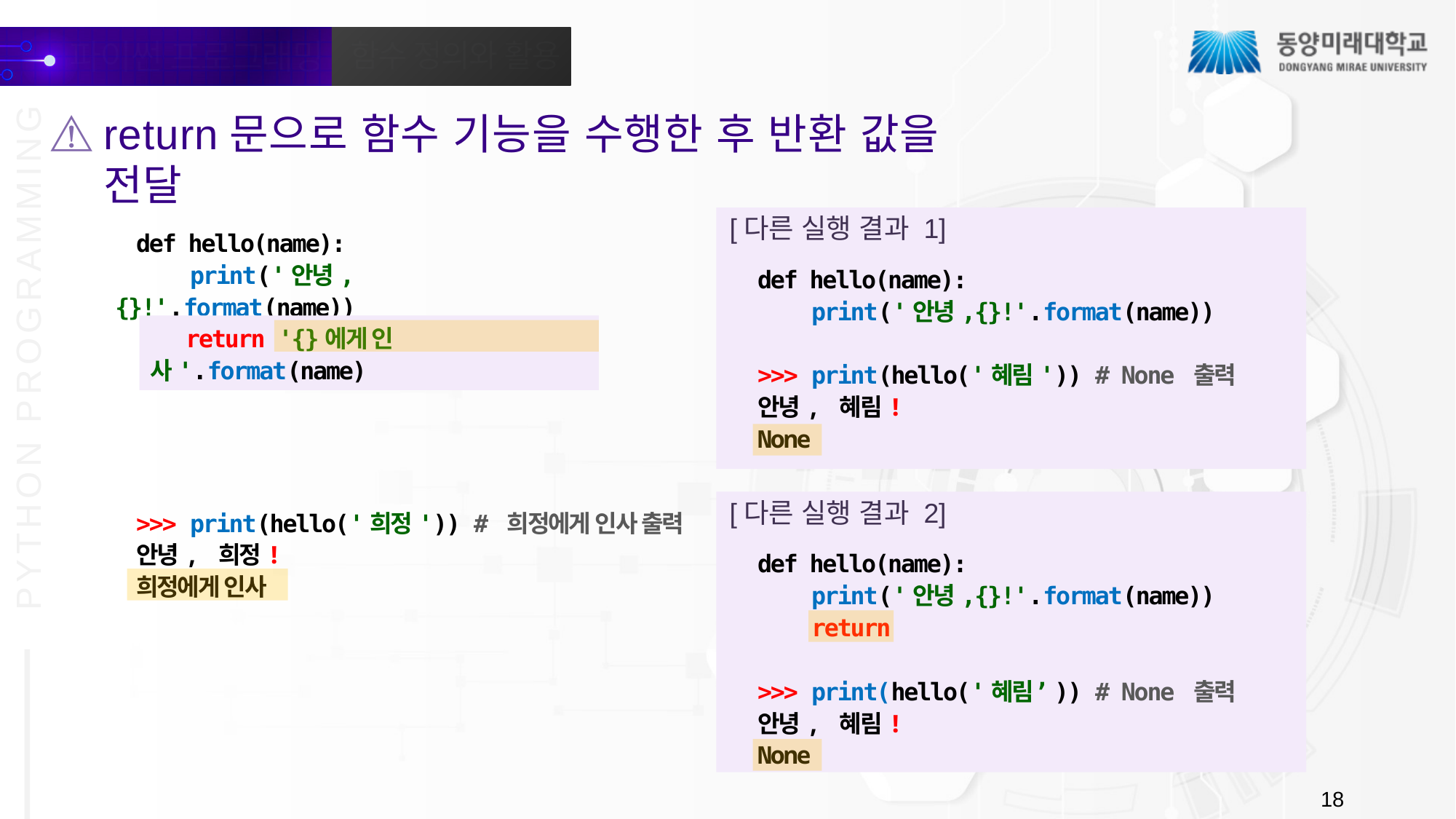

return문으로 함수 기능을 수행한 후 반환 값을 전달
[다른 실행 결과 1]

def hello(name):
    print('안녕,{}!'.format(name))
    # 변환 값 전달

def hello(name):
    print('안녕,{}!'.format(name))

>>> print(hello('혜림')) # None 출력
안녕, 혜림!
None

 return '{}에게 인사'.format(name)

[다른 실행 결과 2]

>>> print(hello('희정')) # 희정에게 인사 출력
안녕, 희정!
희정에게 인사
def hello(name):
    print('안녕,{}!'.format(name))
    return

>>> print(hello('혜림’)) # None 출력
안녕, 혜림!
None

18